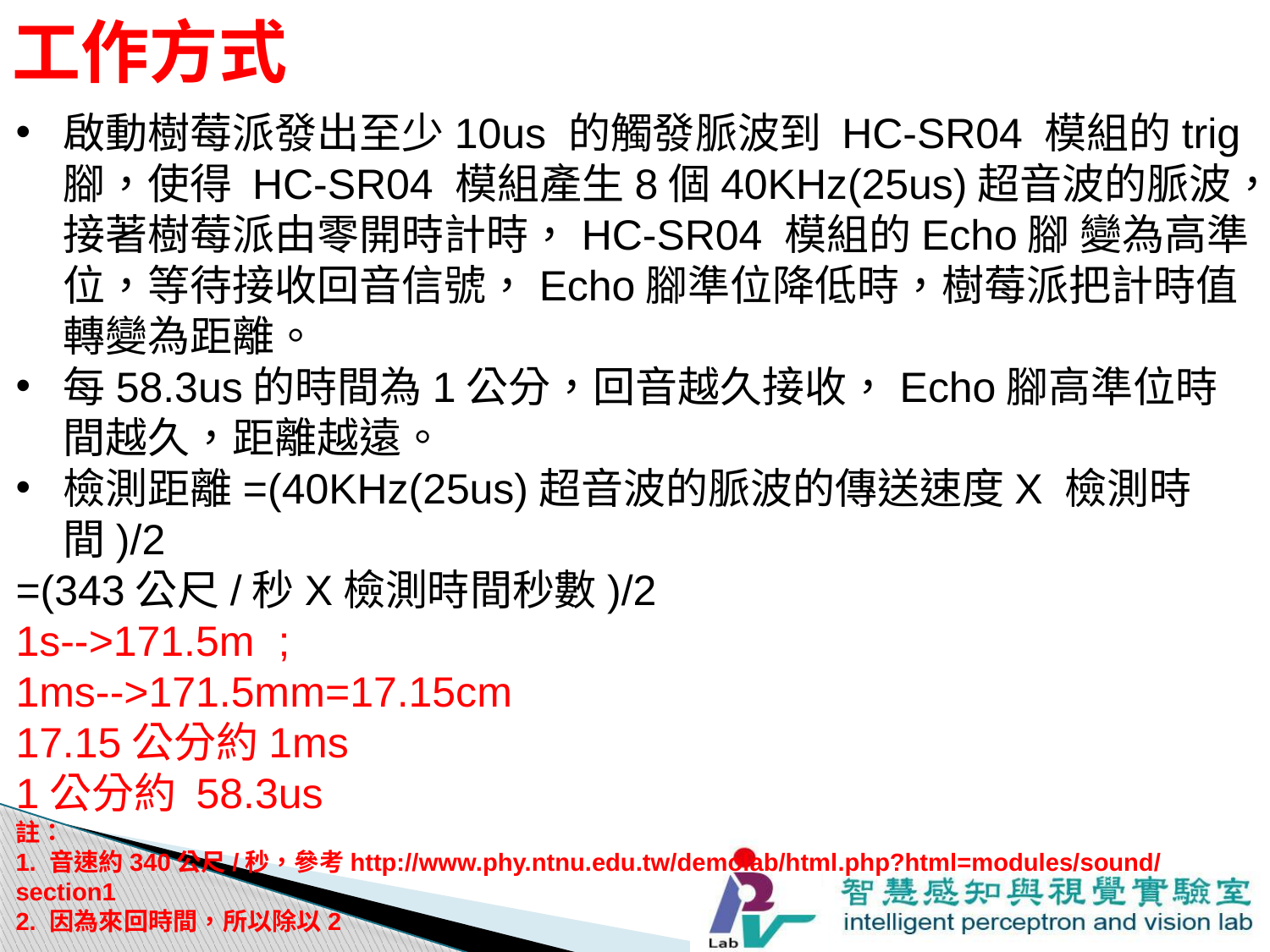

# 工作方式
啟動樹莓派發出至少10us 的觸發脈波到 HC-SR04 模組的trig腳，使得 HC-SR04 模組產生8個40KHz(25us)超音波的脈波，接著樹莓派由零開時計時，HC-SR04 模組的Echo腳 變為高準位，等待接收回音信號，Echo腳準位降低時，樹莓派把計時值轉變為距離。
每58.3us的時間為1公分，回音越久接收，Echo腳高準位時間越久，距離越遠。
檢測距離=(40KHz(25us)超音波的脈波的傳送速度X 檢測時間)/2
=(343公尺/秒X檢測時間秒數)/2
1s-->171.5m  ;
1ms-->171.5mm=17.15cm
17.15公分約1ms
1公分約 58.3us
註：
1. 音速約340公尺/秒，參考http://www.phy.ntnu.edu.tw/demolab/html.php?html=modules/sound/section1
2. 因為來回時間，所以除以2